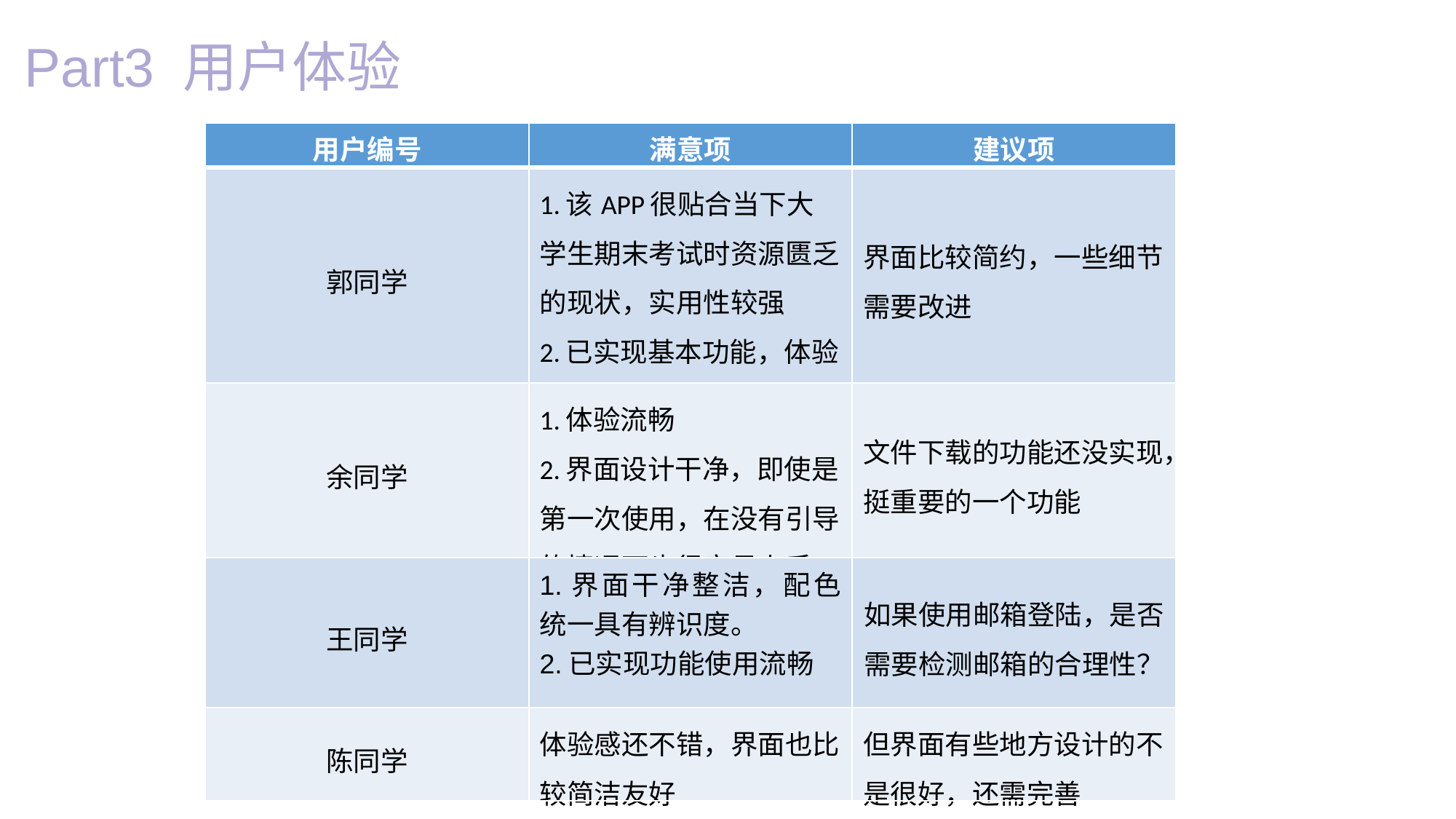

Part3 用户体验
| 用户编号 | 满意项 | 建议项 |
| --- | --- | --- |
| 郭同学 | 1.该APP很贴合当下大学生期末考试时资源匮乏的现状，实用性较强 2.已实现基本功能，体验感较好 | 界面比较简约，一些细节需要改进 |
| 余同学 | 1.体验流畅 2.界面设计干净，即使是第一次使用，在没有引导的情况下也很容易上手 | 文件下载的功能还没实现，挺重要的一个功能 |
| 王同学 | 1.界面干净整洁，配色统一具有辨识度。 2.已实现功能使用流畅 | 如果使用邮箱登陆，是否需要检测邮箱的合理性？ |
| 陈同学 | 体验感还不错，界面也比较简洁友好 | 但界面有些地方设计的不是很好，还需完善 |